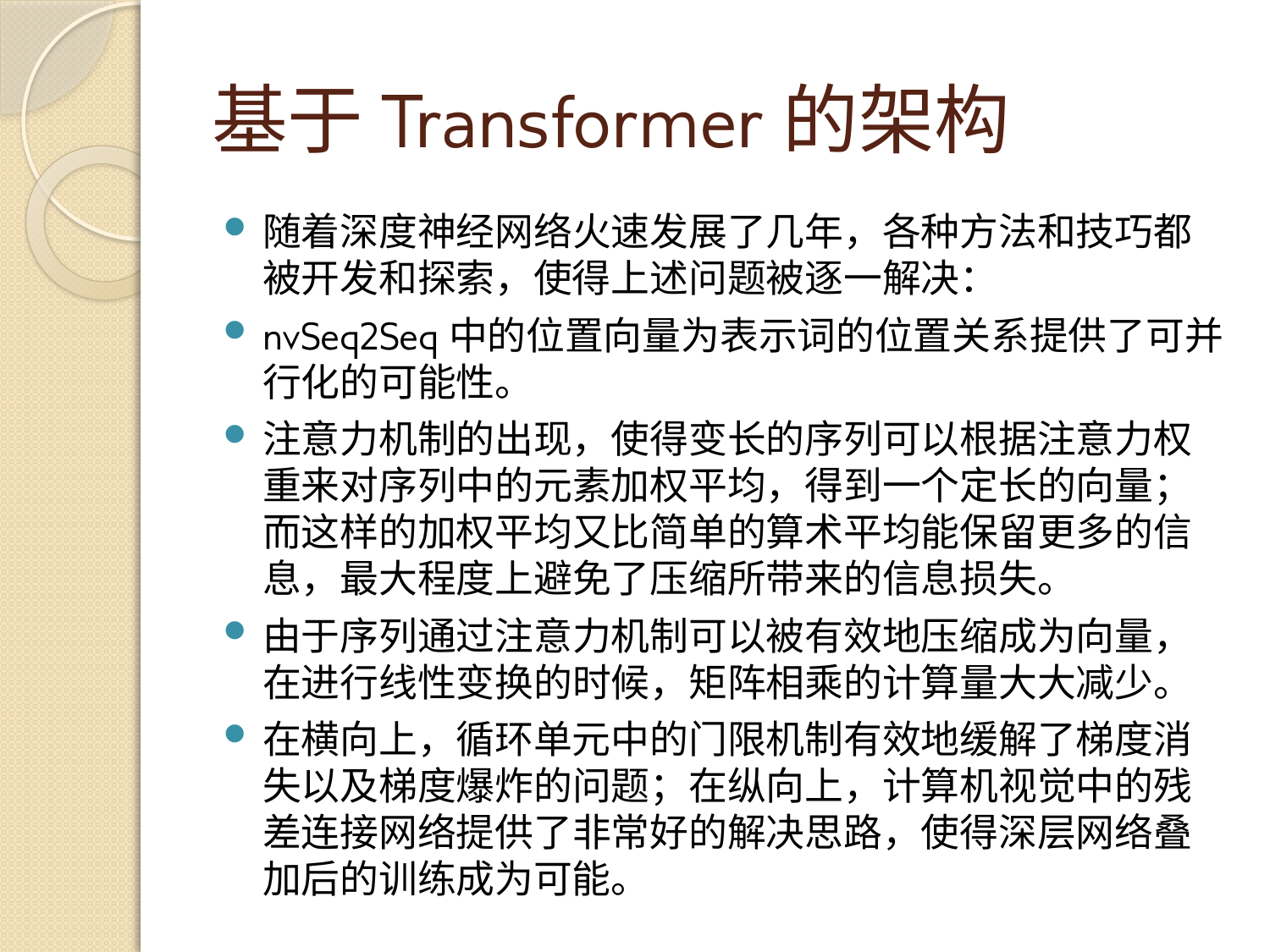

# 基于Transformer的架构
随着深度神经网络火速发展了几年，各种方法和技巧都被开发和探索，使得上述问题被逐一解决：
nvSeq2Seq中的位置向量为表示词的位置关系提供了可并行化的可能性。
注意力机制的出现，使得变长的序列可以根据注意力权重来对序列中的元素加权平均，得到一个定长的向量；而这样的加权平均又比简单的算术平均能保留更多的信息，最大程度上避免了压缩所带来的信息损失。
由于序列通过注意力机制可以被有效地压缩成为向量，在进行线性变换的时候，矩阵相乘的计算量大大减少。
在横向上，循环单元中的门限机制有效地缓解了梯度消失以及梯度爆炸的问题；在纵向上，计算机视觉中的残差连接网络提供了非常好的解决思路，使得深层网络叠加后的训练成为可能。